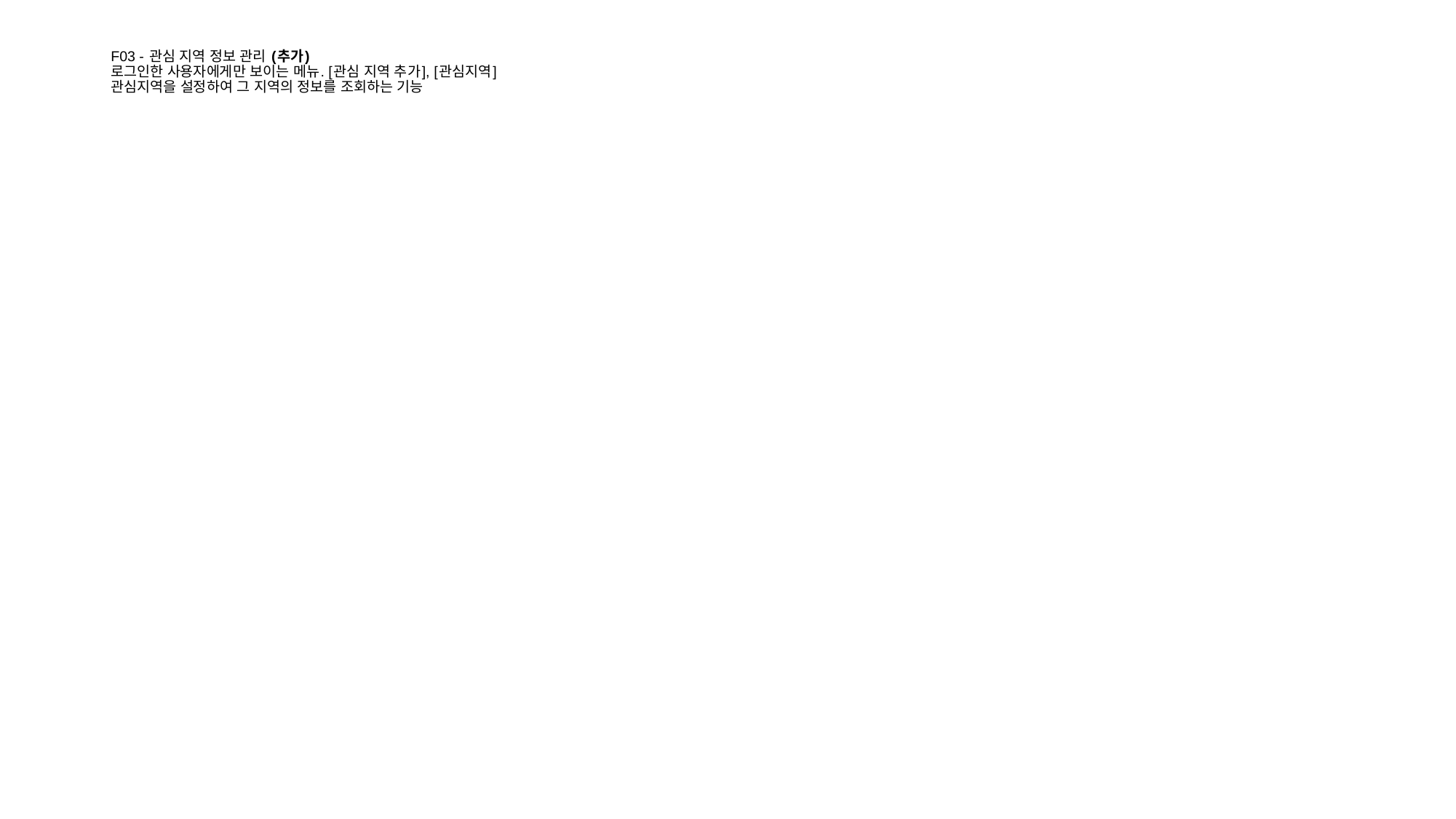

# F03 - 관심 지역 정보 관리 (추가) 로그인한 사용자에게만 보이는 메뉴. [관심 지역 추가], [관심지역] 관심지역을 설정하여 그 지역의 정보를 조회하는 기능